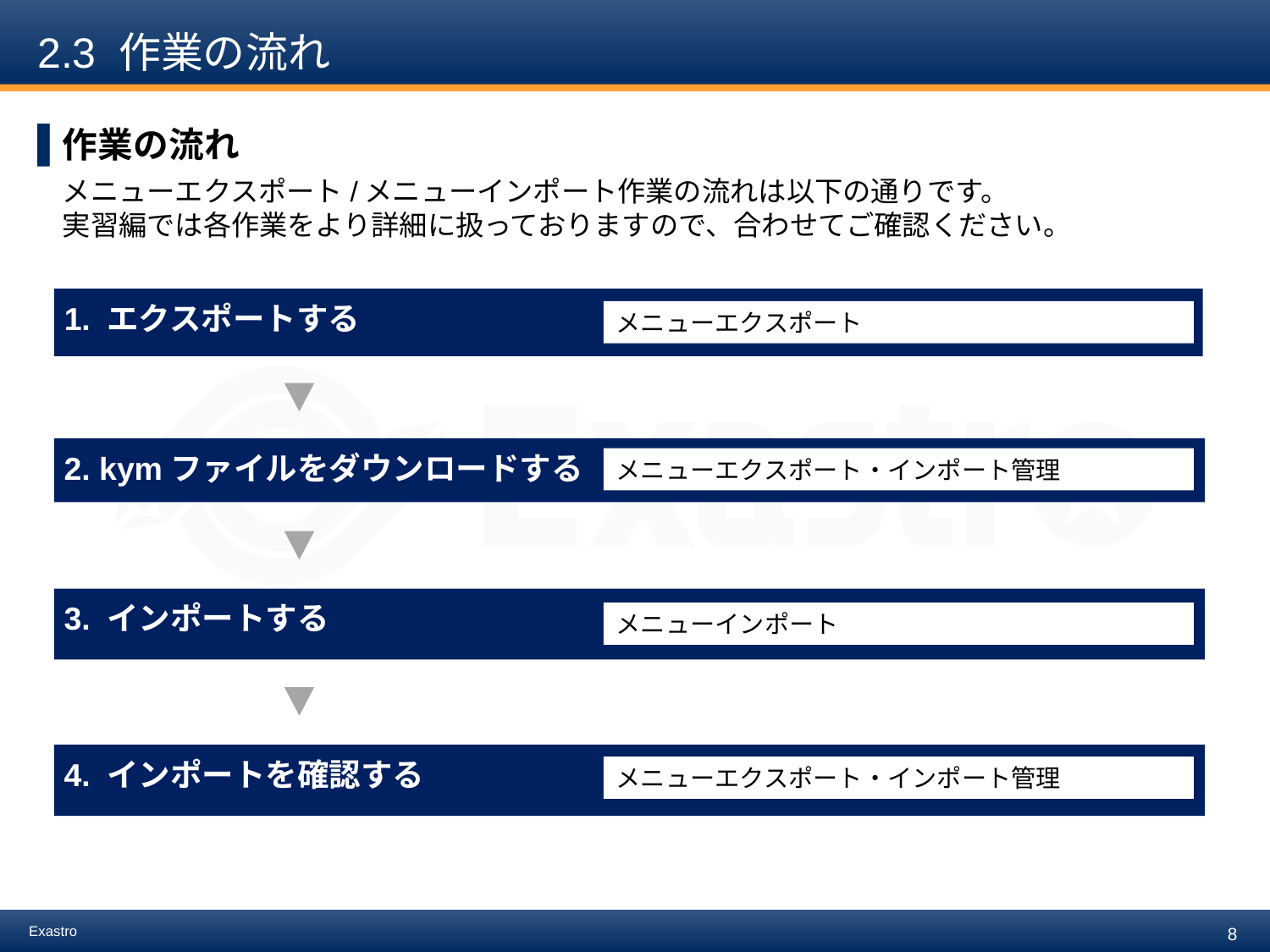

# 2.3 作業の流れ
作業の流れ
メニューエクスポート/メニューインポート作業の流れは以下の通りです。
実習編では各作業をより詳細に扱っておりますので、合わせてご確認ください。
1. エクスポートする
メニューエクスポート

2. kymファイルをダウンロードする
メニューエクスポート・インポート管理

3. インポートする
メニューインポート

4. インポートを確認する
メニューエクスポート・インポート管理